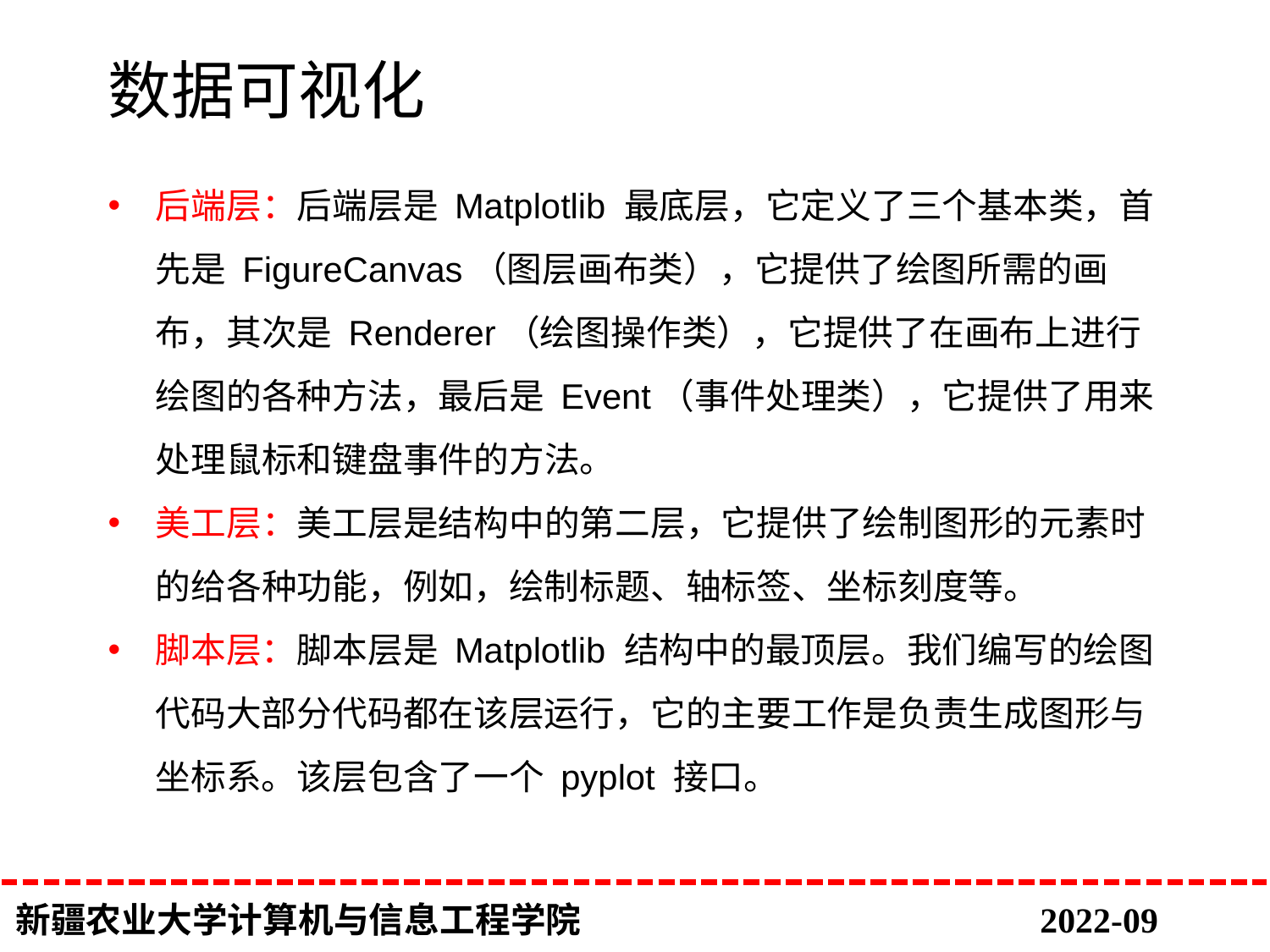

# 数据可视化
后端层：后端层是 Matplotlib 最底层，它定义了三个基本类，首先是 FigureCanvas（图层画布类），它提供了绘图所需的画布，其次是 Renderer（绘图操作类），它提供了在画布上进行绘图的各种方法，最后是 Event（事件处理类），它提供了用来处理鼠标和键盘事件的方法。
美工层：美工层是结构中的第二层，它提供了绘制图形的元素时的给各种功能，例如，绘制标题、轴标签、坐标刻度等。
脚本层：脚本层是 Matplotlib 结构中的最顶层。我们编写的绘图代码大部分代码都在该层运行，它的主要工作是负责生成图形与坐标系。该层包含了一个 pyplot 接口。